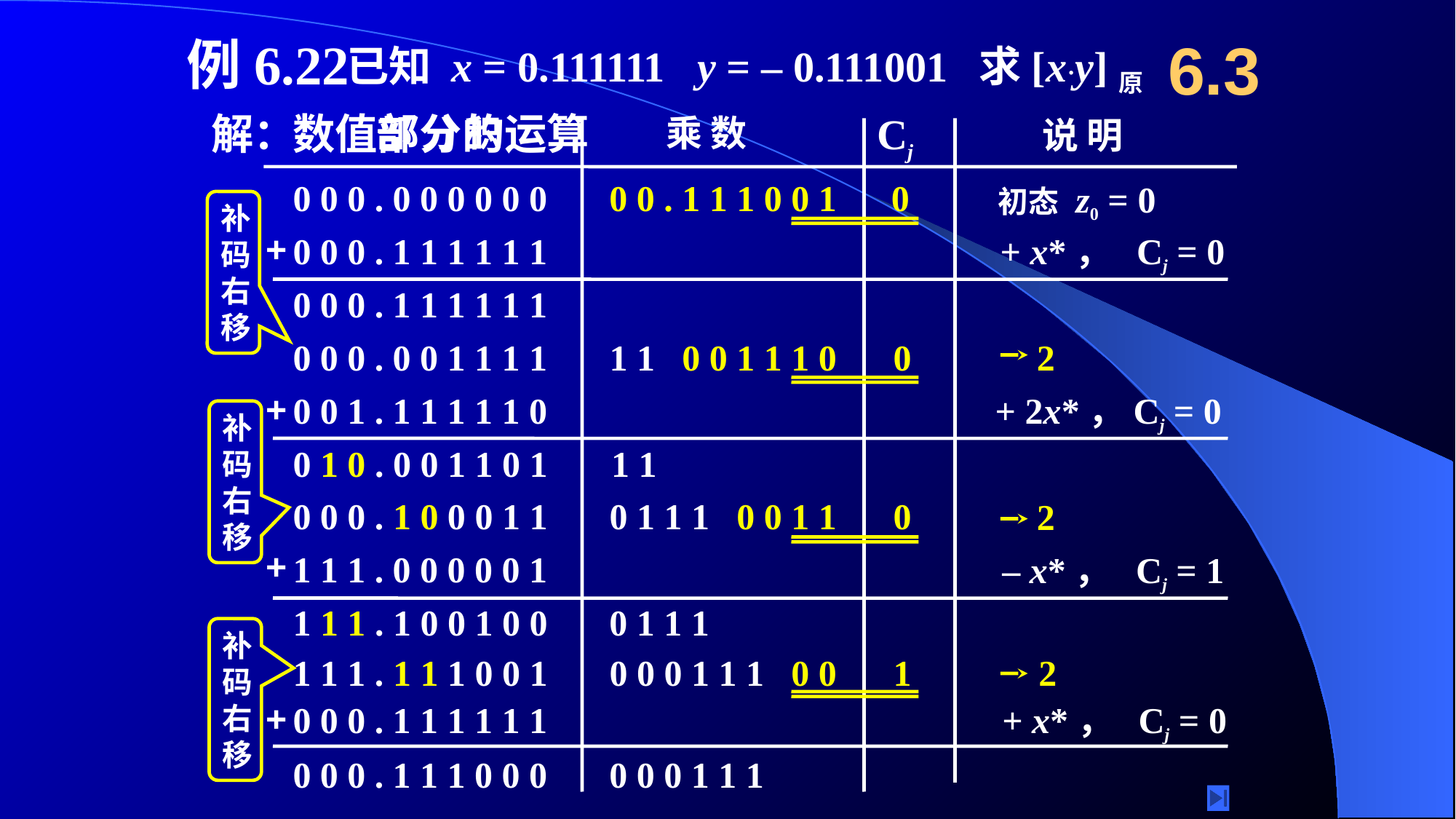

6.3
例6.22
已知 x = 0.111111   y = – 0.111001  求[x·y]原
解：
Cj
部 分 积                    乘 数
    说 明

数值部分的运算
0 0 0 . 0 0 0 0 0 0
0 0 . 1 1 1 0 0 1
0
初态 z0 = 0
补码右移

+
0 0 0 . 1 1 1 1 1 1
+ x*，  Cj = 0
0 0 0 . 1 1 1 1 1 1

0 0 0 . 0 0 1 1 1 1
1 1   0 0 1 1 1 0
2

0

+
0 0 1 . 1 1 1 1 1 0
+ 2x*，Cj = 0
补码右移
0 1 0 . 0 0 1 1 0 1
1 1

0
0 0 0 . 1 0 0 0 1 1
0 1 1 1   0 0 1 1
2

+
1 1 1 . 0 0 0 0 0 1
– x*，  Cj = 1

1 1 1 . 1 0 0 1 0 0
0 1 1 1

补码右移
1 1 1 . 1 1 1 0 0 1
0 0 0 1 1 1   0 0
2

1
+
0 0 0 . 1 1 1 1 1 1
+ x*，  Cj = 0

0 0 0 . 1 1 1 0 0 0
0 0 0 1 1 1